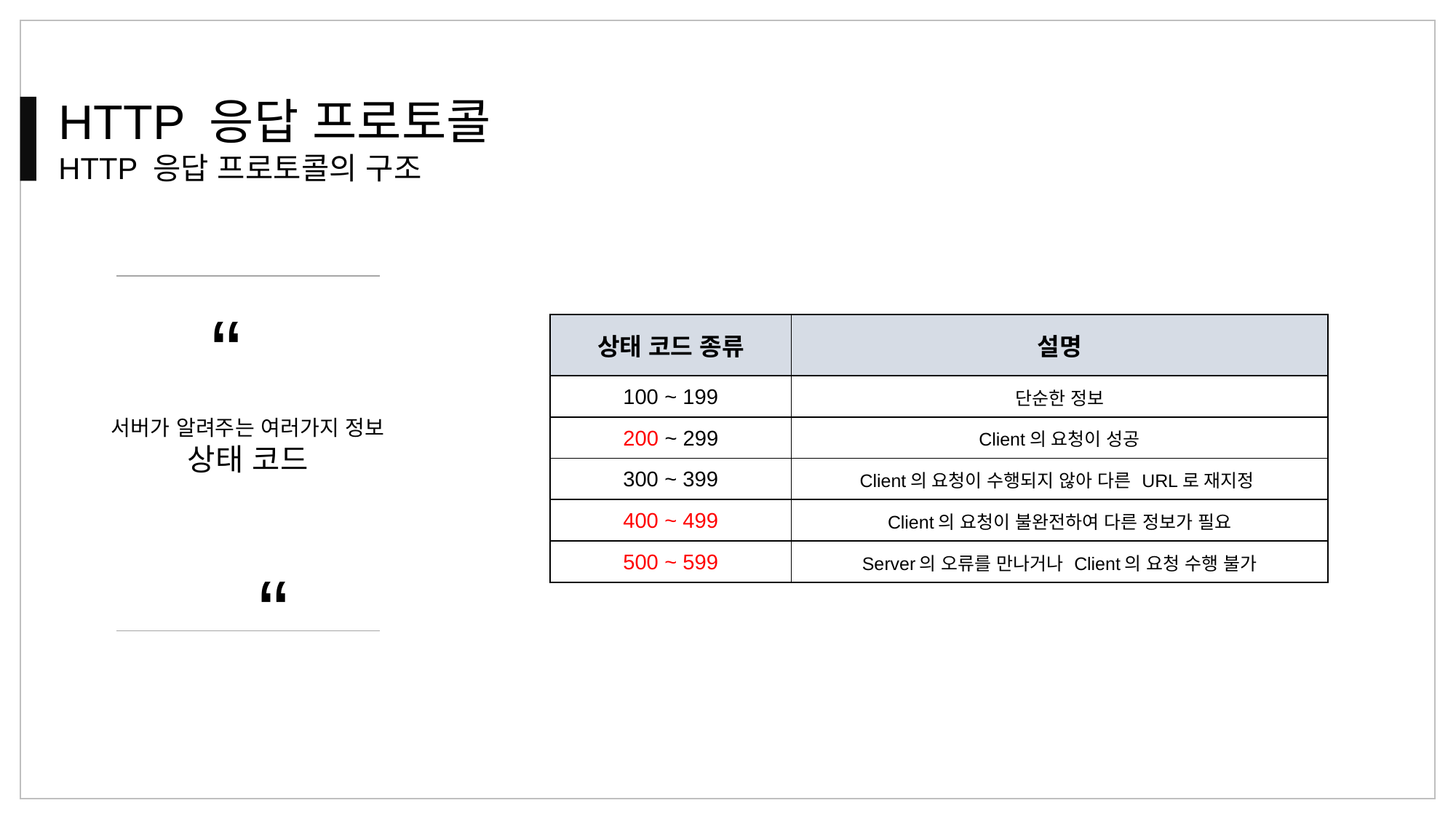

HTTP 응답 프로토콜
HTTP 응답 프로토콜의 구조

“
“
| 상태 코드 종류 | 설명 |
| --- | --- |
| 100 ~ 199 | 단순한 정보 |
| 200 ~ 299 | Client의 요청이 성공 |
| 300 ~ 399 | Client의 요청이 수행되지 않아 다른 URL로 재지정 |
| 400 ~ 499 | Client의 요청이 불완전하여 다른 정보가 필요 |
| 500 ~ 599 | Server의 오류를 만나거나 Client의 요청 수행 불가 |

서버가 알려주는 여러가지 정보
상태 코드